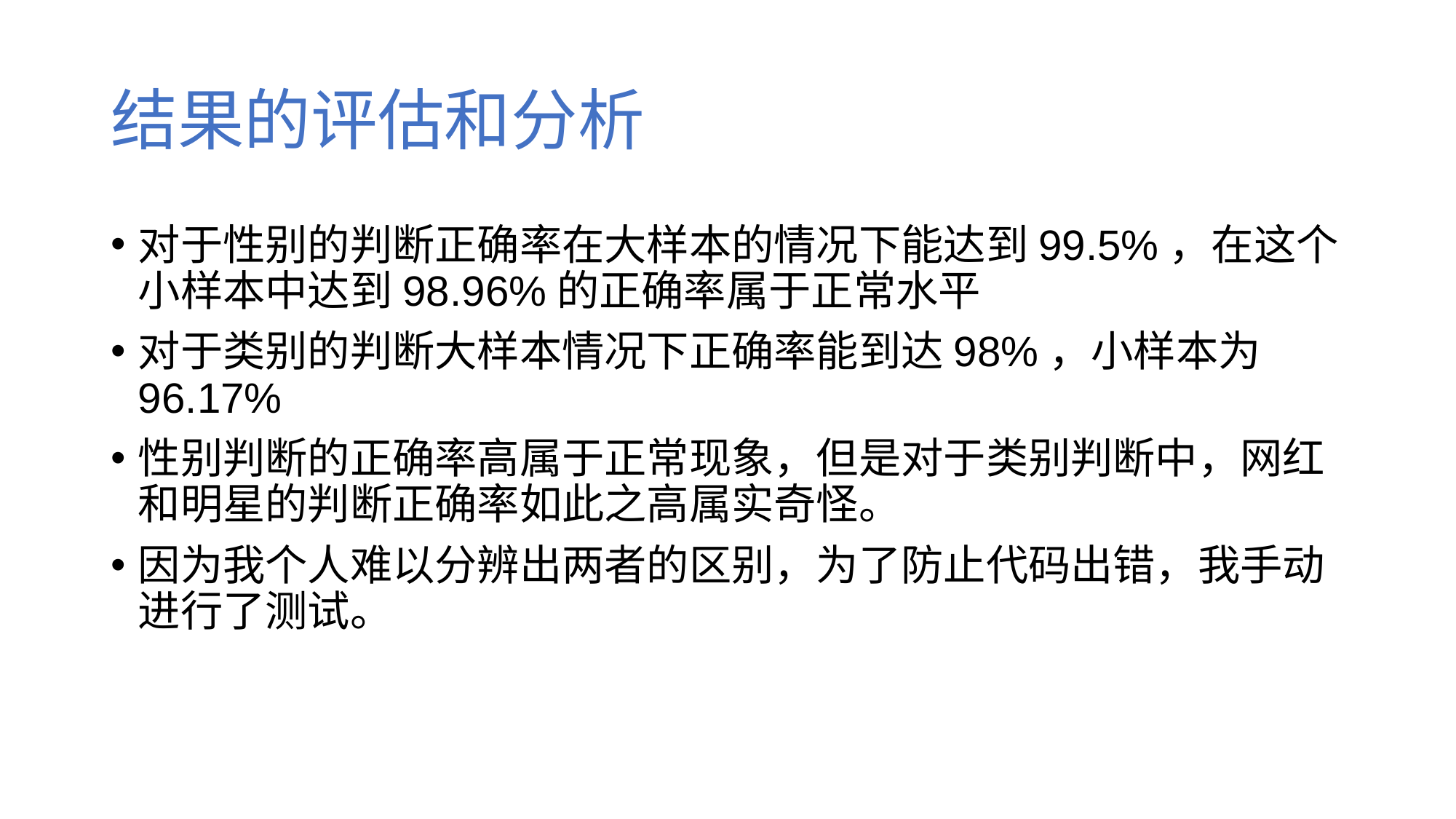

# 结果的评估和分析
对于性别的判断正确率在大样本的情况下能达到99.5%，在这个小样本中达到98.96%的正确率属于正常水平
对于类别的判断大样本情况下正确率能到达98%，小样本为96.17%
性别判断的正确率高属于正常现象，但是对于类别判断中，网红和明星的判断正确率如此之高属实奇怪。
因为我个人难以分辨出两者的区别，为了防止代码出错，我手动进行了测试。